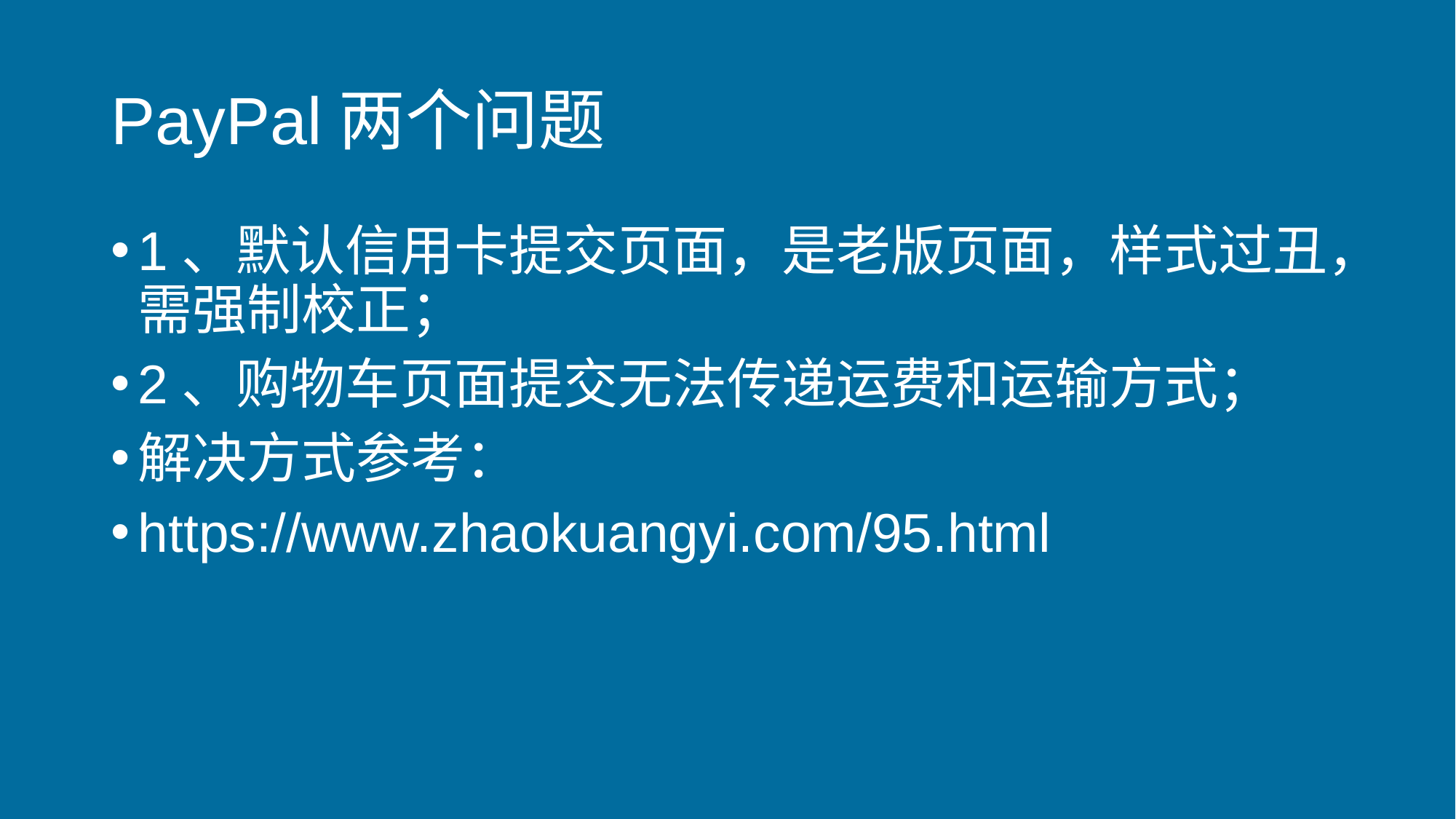

# PayPal两个问题
1、默认信用卡提交页面，是老版页面，样式过丑，需强制校正；
2、购物车页面提交无法传递运费和运输方式；
解决方式参考：
https://www.zhaokuangyi.com/95.html